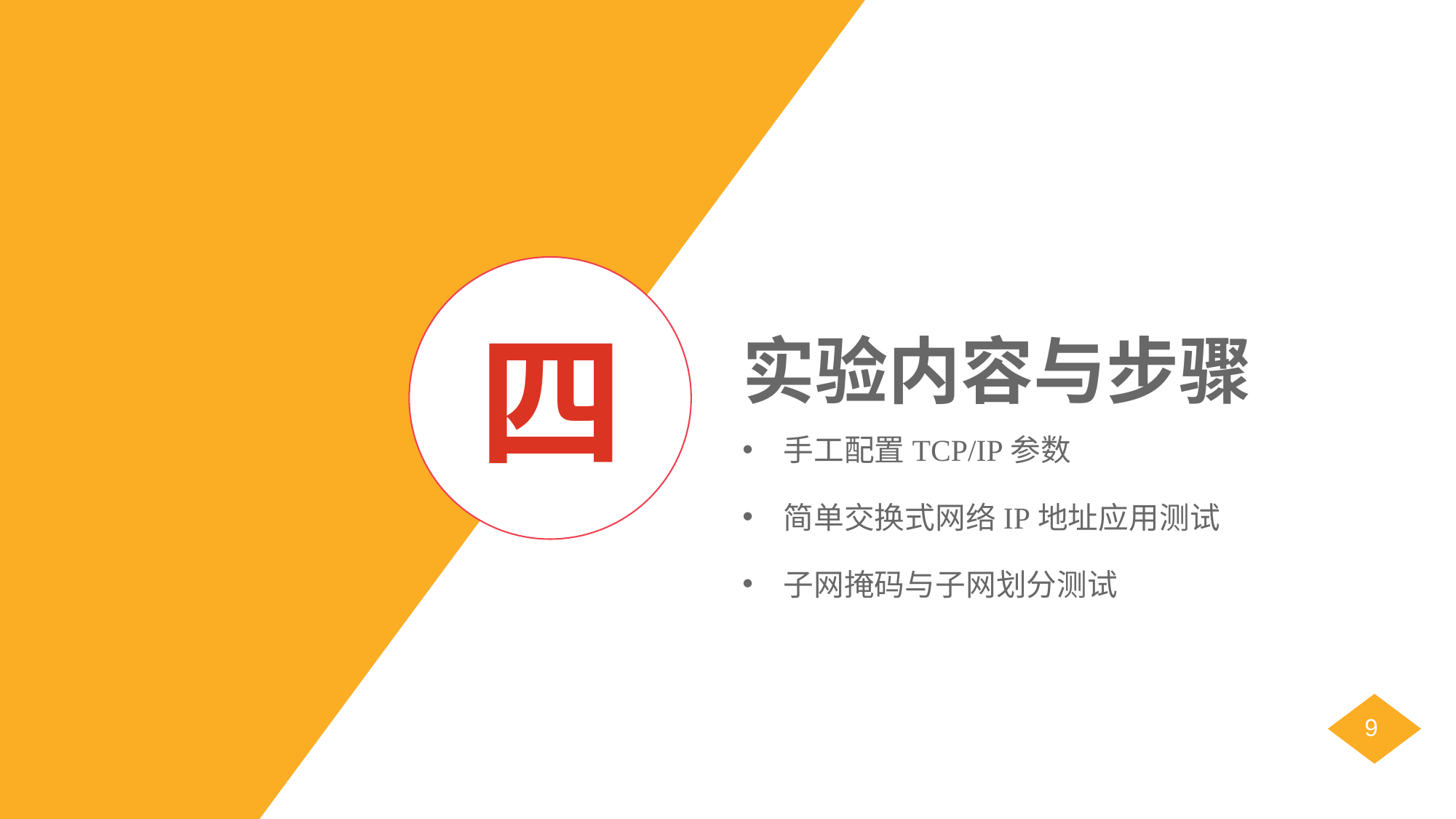

四
实验内容与步骤
手工配置TCP/IP参数
简单交换式网络IP地址应用测试
子网掩码与子网划分测试